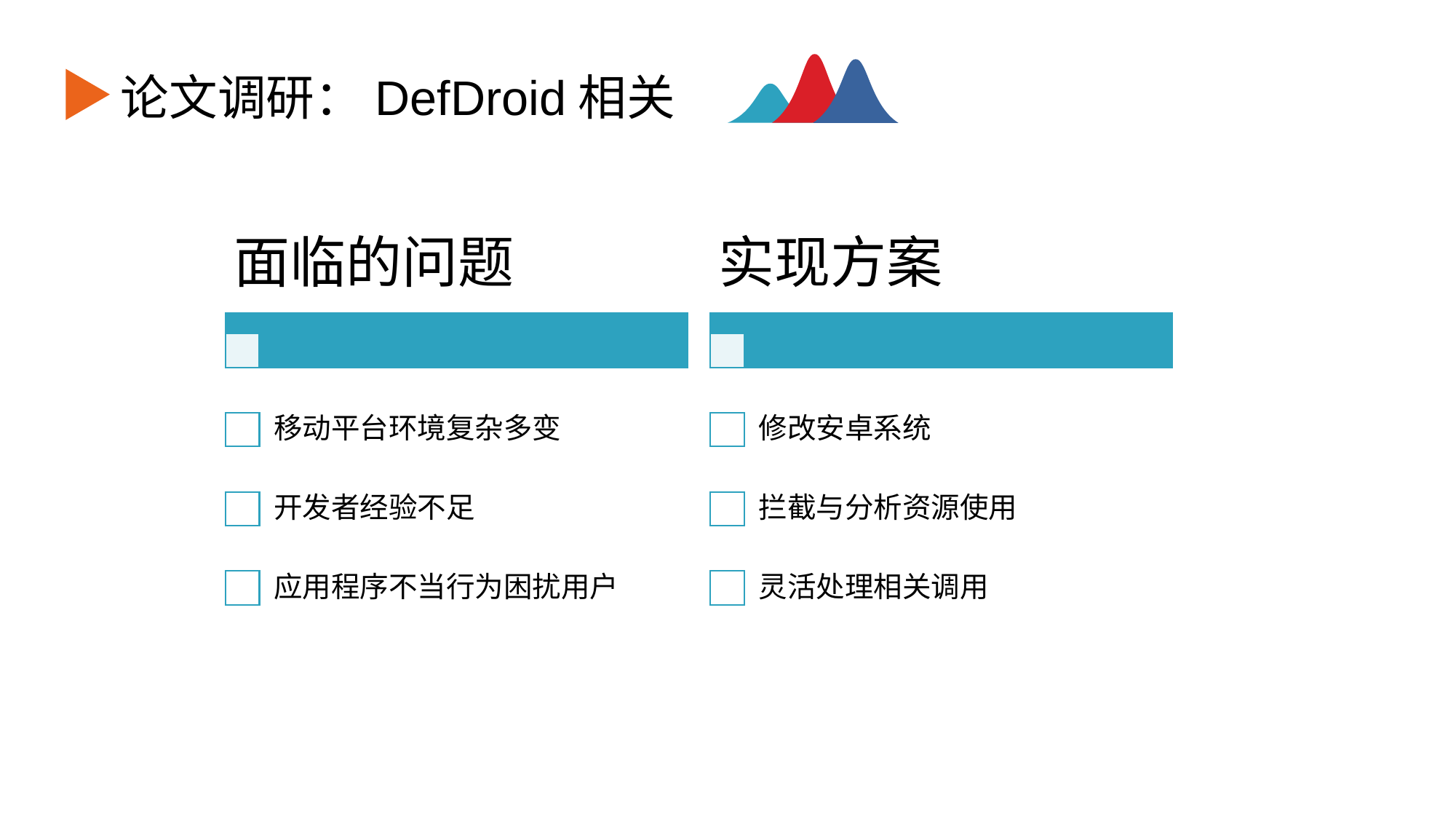

论文调研：DefDroid相关

面临的问题
移动平台环境复杂多变
开发者经验不足
应用程序不当行为困扰用户
实现方案
修改安卓系统
拦截与分析资源使用
灵活处理相关调用
38%
75%
65%